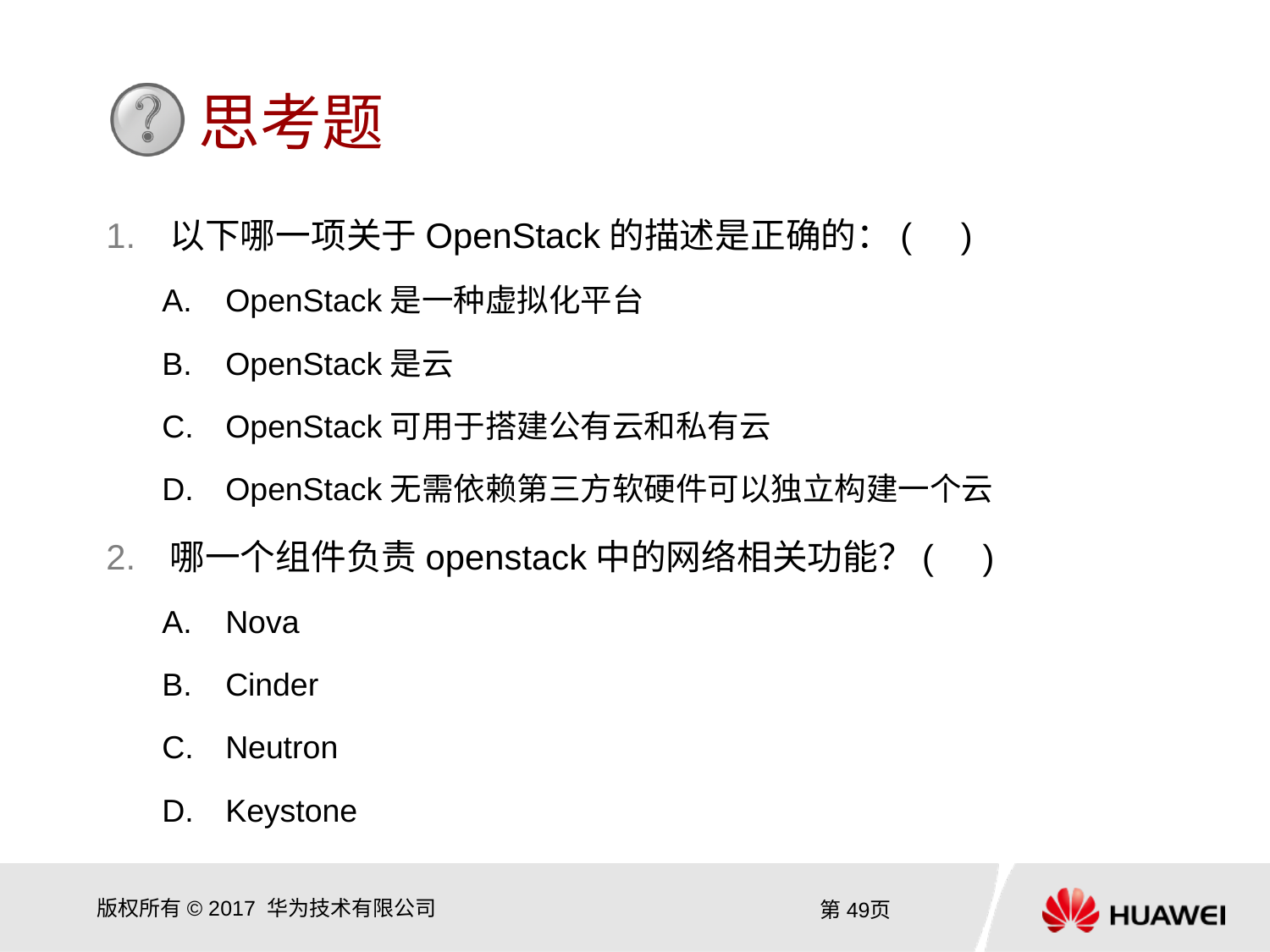

以下哪一项关于OpenStack的描述是正确的：(     )
OpenStack是一种虚拟化平台
OpenStack是云
OpenStack可用于搭建公有云和私有云
OpenStack无需依赖第三方软硬件可以独立构建一个云
哪一个组件负责openstack中的网络相关功能？(     )
Nova
Cinder
Neutron
Keystone